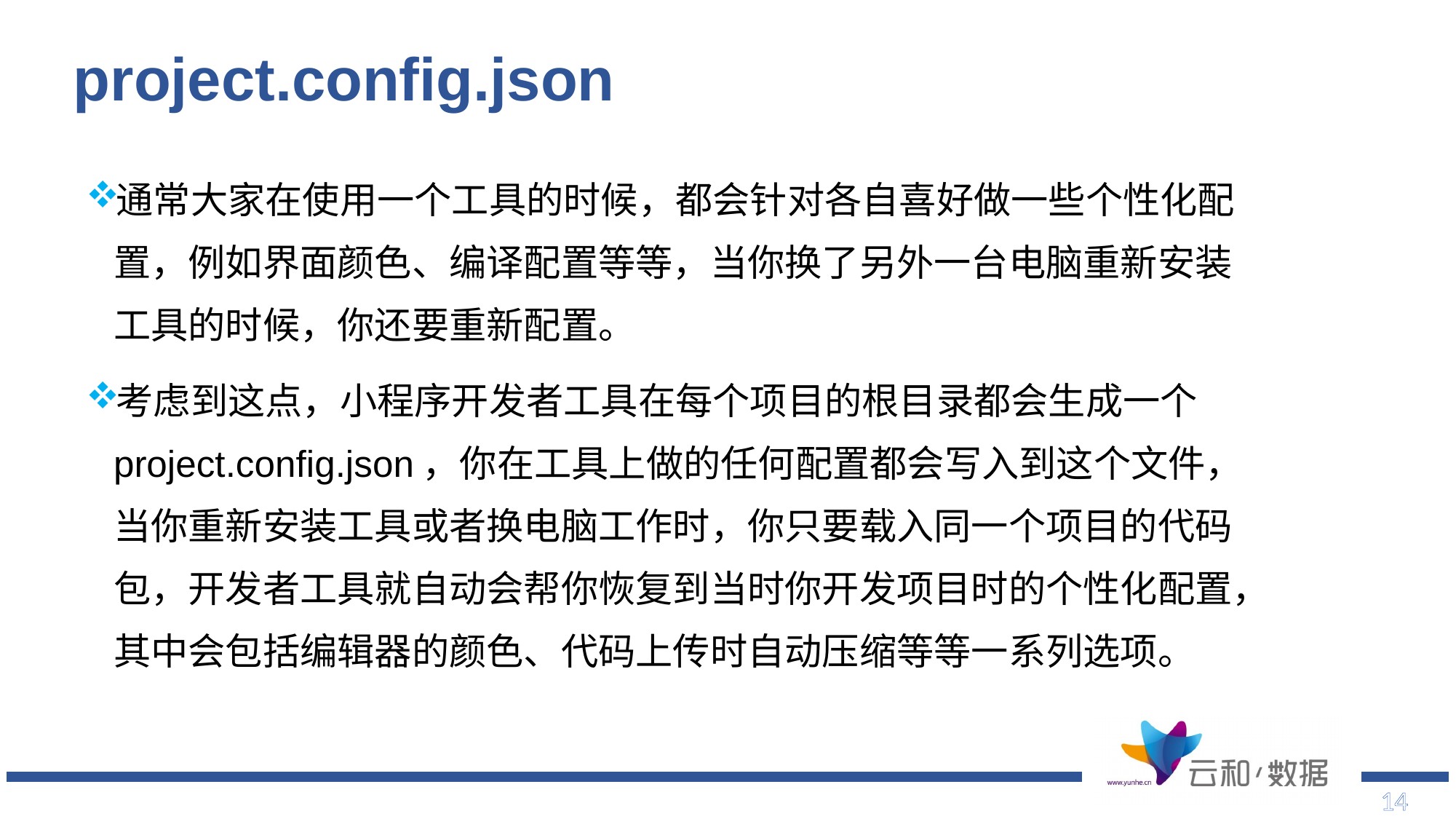

# project.config.json
通常大家在使用一个工具的时候，都会针对各自喜好做一些个性化配置，例如界面颜色、编译配置等等，当你换了另外一台电脑重新安装工具的时候，你还要重新配置。
考虑到这点，小程序开发者工具在每个项目的根目录都会生成一个 project.config.json，你在工具上做的任何配置都会写入到这个文件，当你重新安装工具或者换电脑工作时，你只要载入同一个项目的代码包，开发者工具就自动会帮你恢复到当时你开发项目时的个性化配置，其中会包括编辑器的颜色、代码上传时自动压缩等等一系列选项。